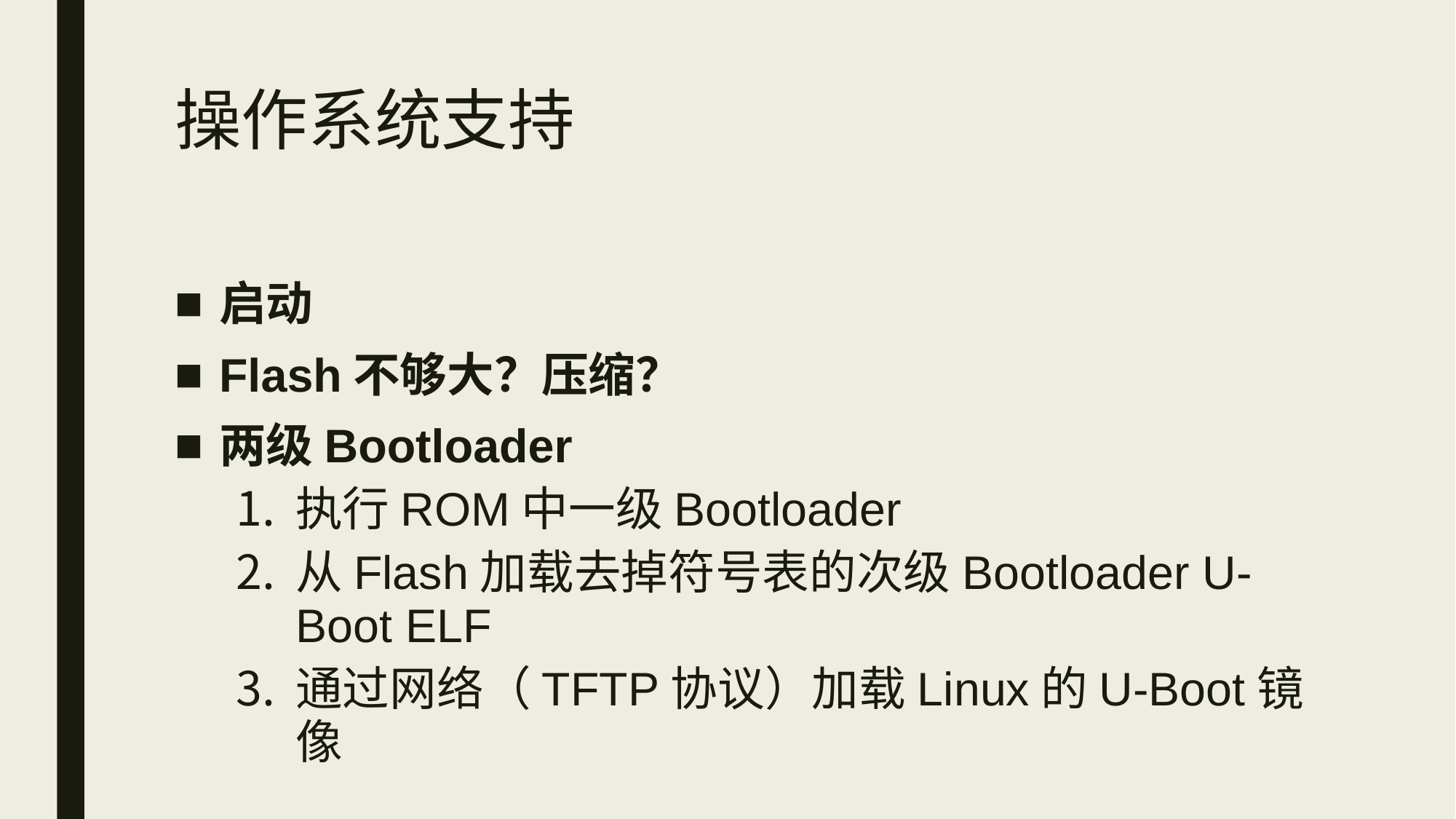

# 操作系统支持
启动
Flash不够大？压缩？
两级Bootloader
执行ROM中一级Bootloader
从Flash加载去掉符号表的次级Bootloader U-Boot ELF
通过网络（TFTP协议）加载Linux的U-Boot镜像